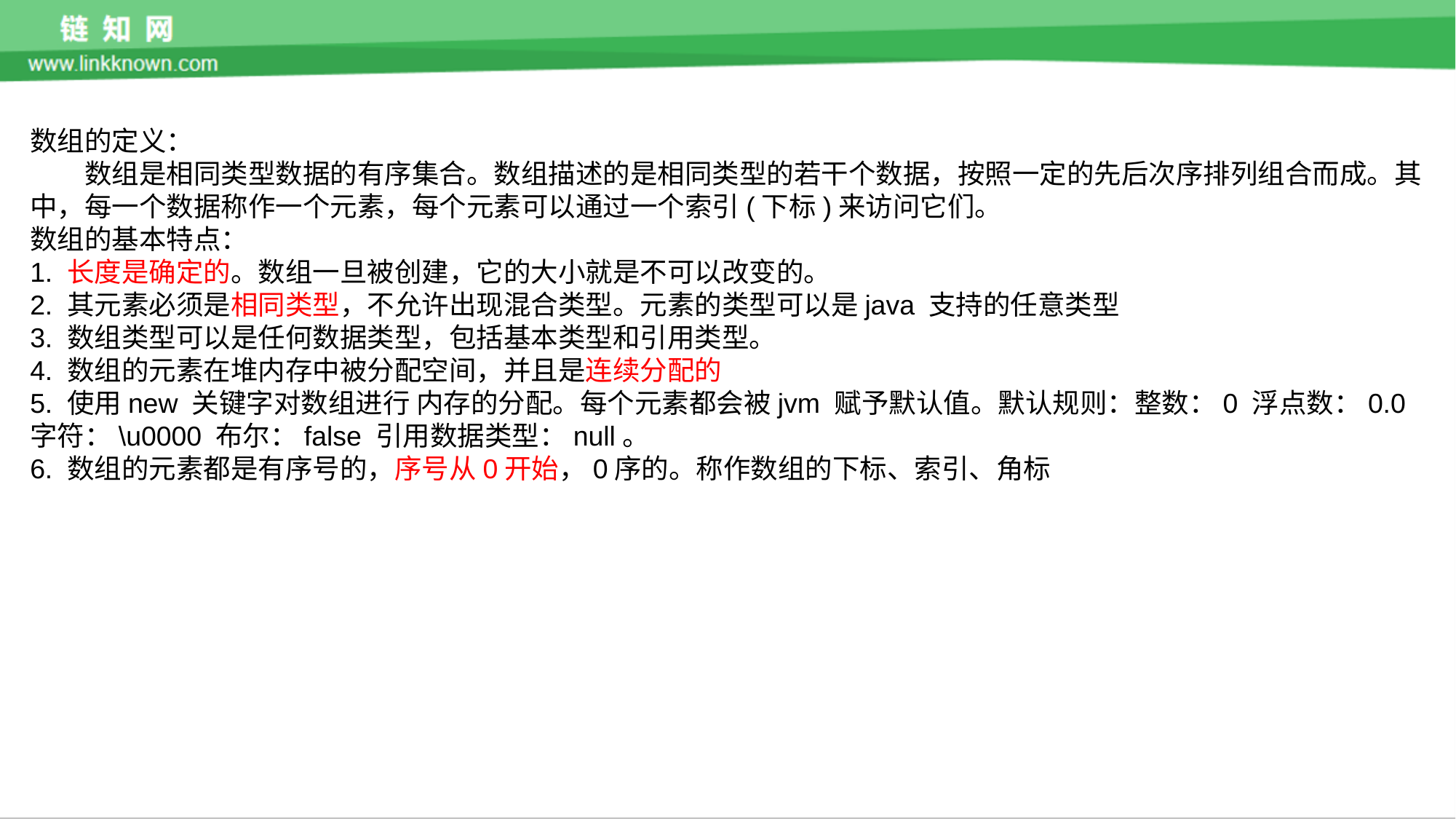

数组的定义：
　　数组是相同类型数据的有序集合。数组描述的是相同类型的若干个数据，按照一定的先后次序排列组合而成。其中，每一个数据称作一个元素，每个元素可以通过一个索引(下标)来访问它们。
数组的基本特点：
1. 长度是确定的。数组一旦被创建，它的大小就是不可以改变的。
2. 其元素必须是相同类型，不允许出现混合类型。元素的类型可以是java 支持的任意类型
3. 数组类型可以是任何数据类型，包括基本类型和引用类型。
4. 数组的元素在堆内存中被分配空间，并且是连续分配的
5. 使用new 关键字对数组进行 内存的分配。每个元素都会被jvm 赋予默认值。默认规则：整数：0 浮点数：0.0 字符：\u0000 布尔：false 引用数据类型：null。
6. 数组的元素都是有序号的，序号从0开始，0序的。称作数组的下标、索引、角标